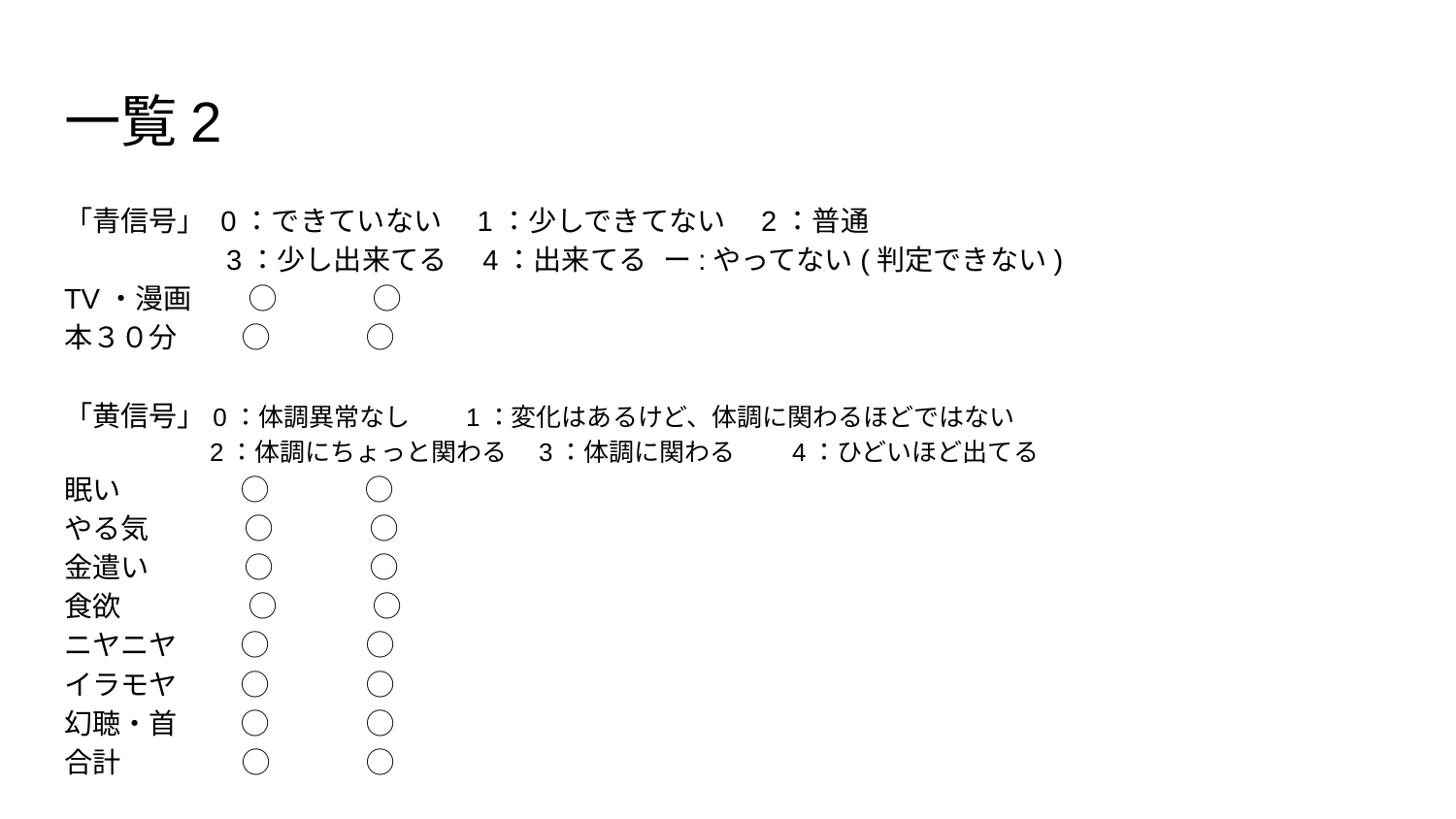

# 一覧2
「青信号」 0：できていない　1：少しできてない　2：普通
               　3：少し出来てる　4：出来てる  ー:やってない(判定できない)
TV・漫画　　◯            ◯
本３０分　　 ◯            ◯

「黄信号」0：体調異常なし　　1：変化はあるけど、体調に関わるほどではない
    　　	2：体調にちょっと関わる　3：体調に関わる　　4：ひどいほど出てる
眠い               ◯            ◯
やる気            ◯            ◯
金遣い            ◯            ◯
食欲                ◯            ◯
ニヤニヤ        ◯            ◯
イラモヤ        ◯            ◯
幻聴・首        ◯            ◯
合計　　　　 ◯            ◯